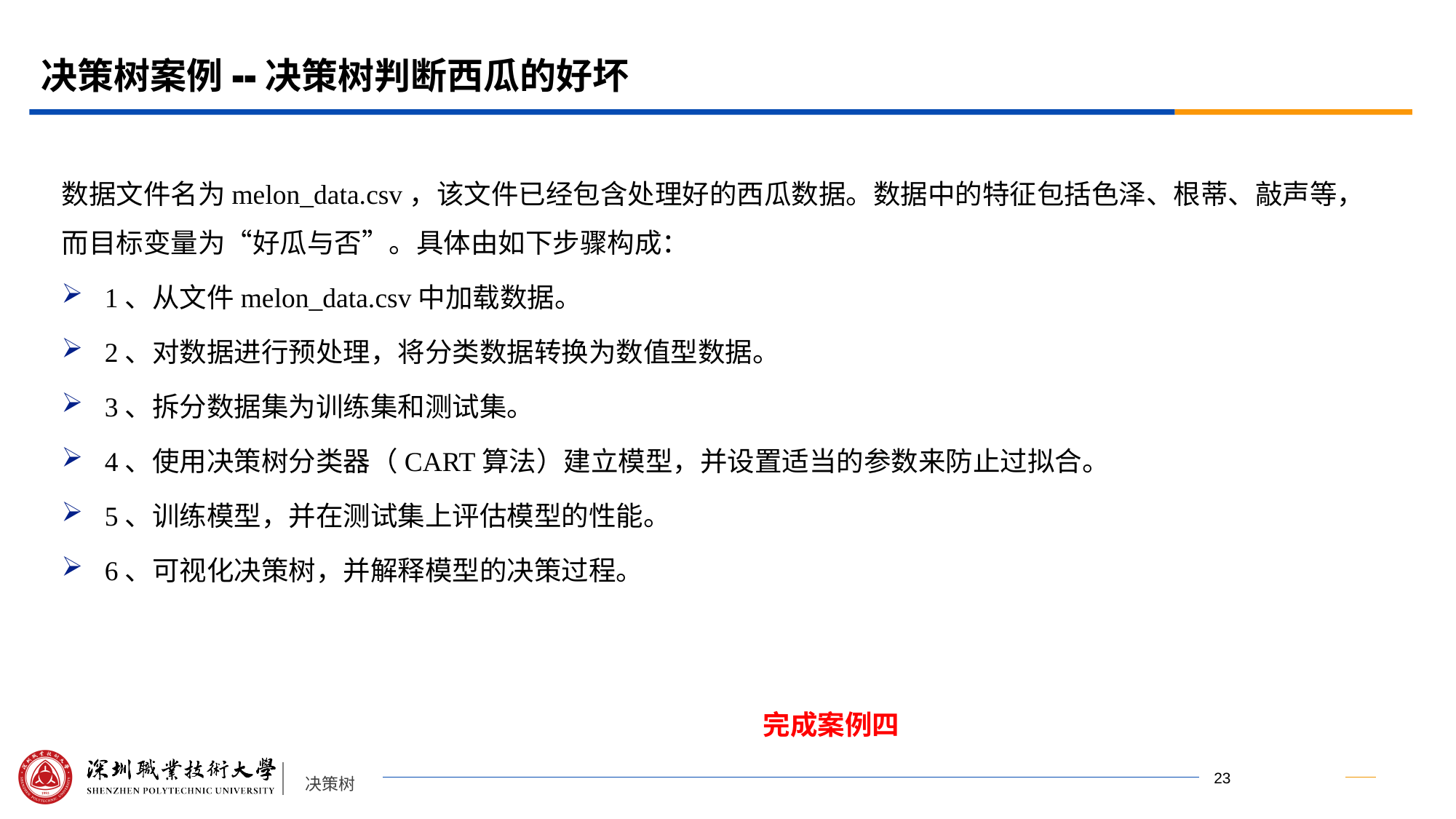

# 决策树案例--决策树判断西瓜的好坏
数据文件名为melon_data.csv，该文件已经包含处理好的西瓜数据。数据中的特征包括色泽、根蒂、敲声等，而目标变量为“好瓜与否”。具体由如下步骤构成：
1、从文件melon_data.csv中加载数据。
2、对数据进行预处理，将分类数据转换为数值型数据。
3、拆分数据集为训练集和测试集。
4、使用决策树分类器（CART算法）建立模型，并设置适当的参数来防止过拟合。
5、训练模型，并在测试集上评估模型的性能。
6、可视化决策树，并解释模型的决策过程。
完成案例四